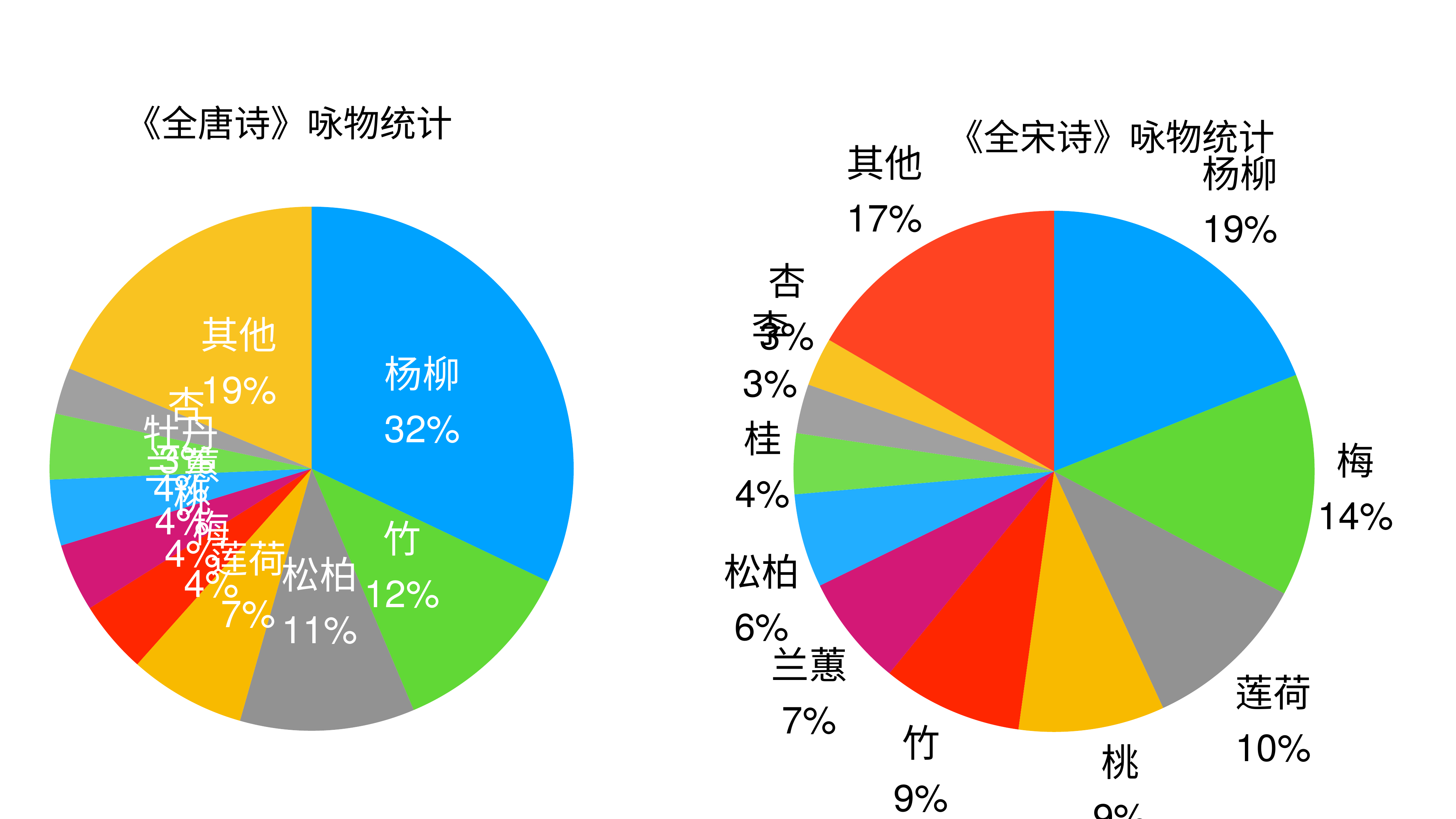

### Chart

| Category | 区域 1 |
|---|---|
| 杨柳 | 3431.0 |
| 梅 | 2497.0 |
| 莲荷 | 1873.0 |
| 桃 | 1640.0 |
| 竹 | 1574.0 |
| 兰蕙 | 1246.0 |
| 松柏 | 1052.0 |
| 桂 | 681.0 |
| 李 | 552.0 |
| 杏 | 545.0 |
| 其他 | 3000.0 |
《全唐诗》咏物统计
《全宋诗》咏物统计

### Chart

| Category | 区域 1 |
|---|---|
| 杨柳 | 1095.0 |
| 竹 | 394.0 |
| 松柏 | 368.0 |
| 莲荷 | 245.0 |
| 梅 | 153.0 |
| 桃 | 143.0 |
| 兰蕙 | 139.0 |
| 牡丹 | 138.0 |
| 杏 | 98.0 |
| 其他 | 640.0 |